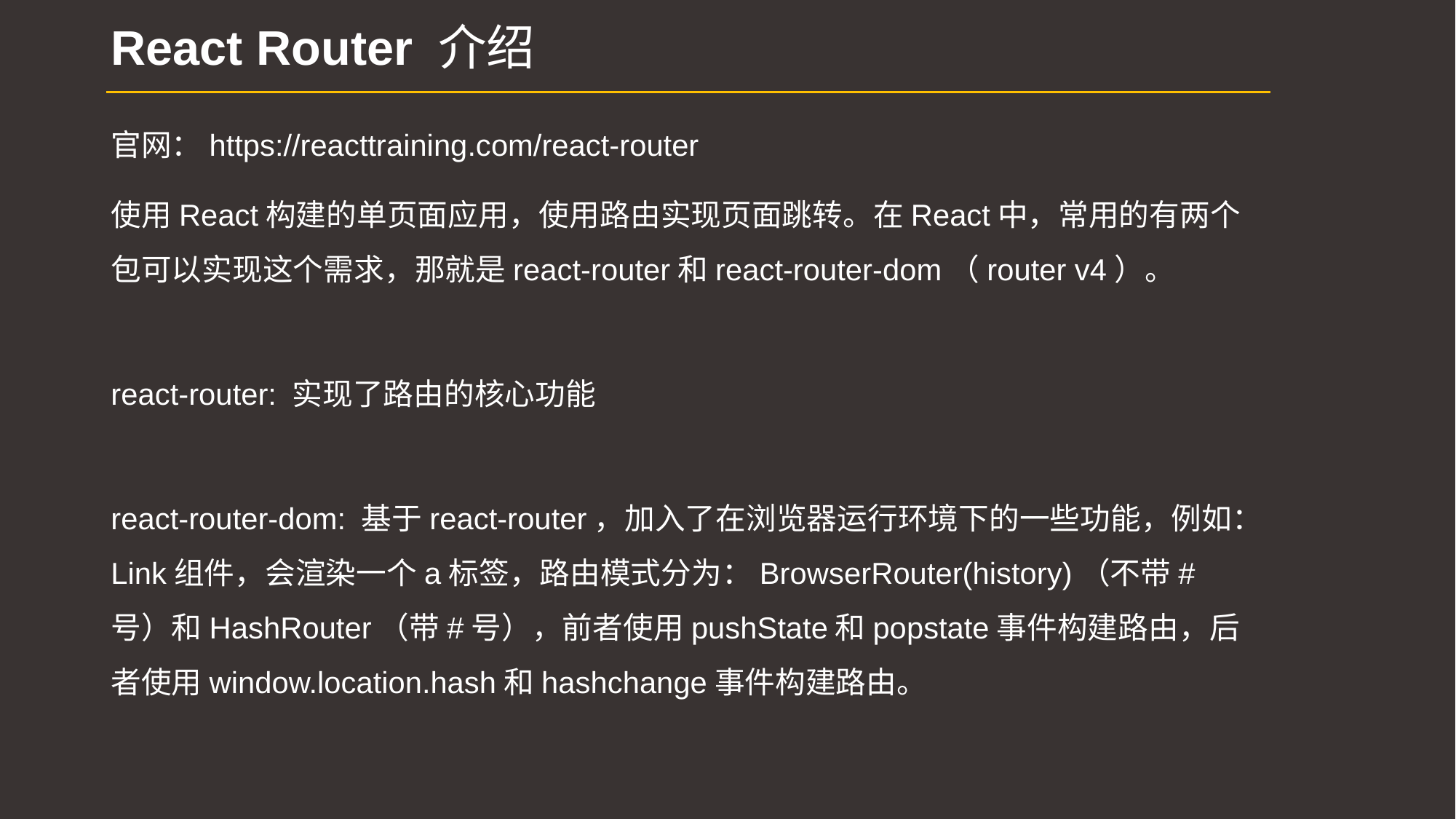

# React Router 介绍
官网：https://reacttraining.com/react-router
使用React构建的单页面应用，使用路由实现页面跳转。在React中，常用的有两个包可以实现这个需求，那就是react-router和react-router-dom（router v4）。
react-router: 实现了路由的核心功能
react-router-dom: 基于react-router，加入了在浏览器运行环境下的一些功能，例如：Link组件，会渲染一个a标签，路由模式分为：BrowserRouter(history)（不带#号）和HashRouter（带#号），前者使用pushState和popstate事件构建路由，后者使用window.location.hash和hashchange事件构建路由。